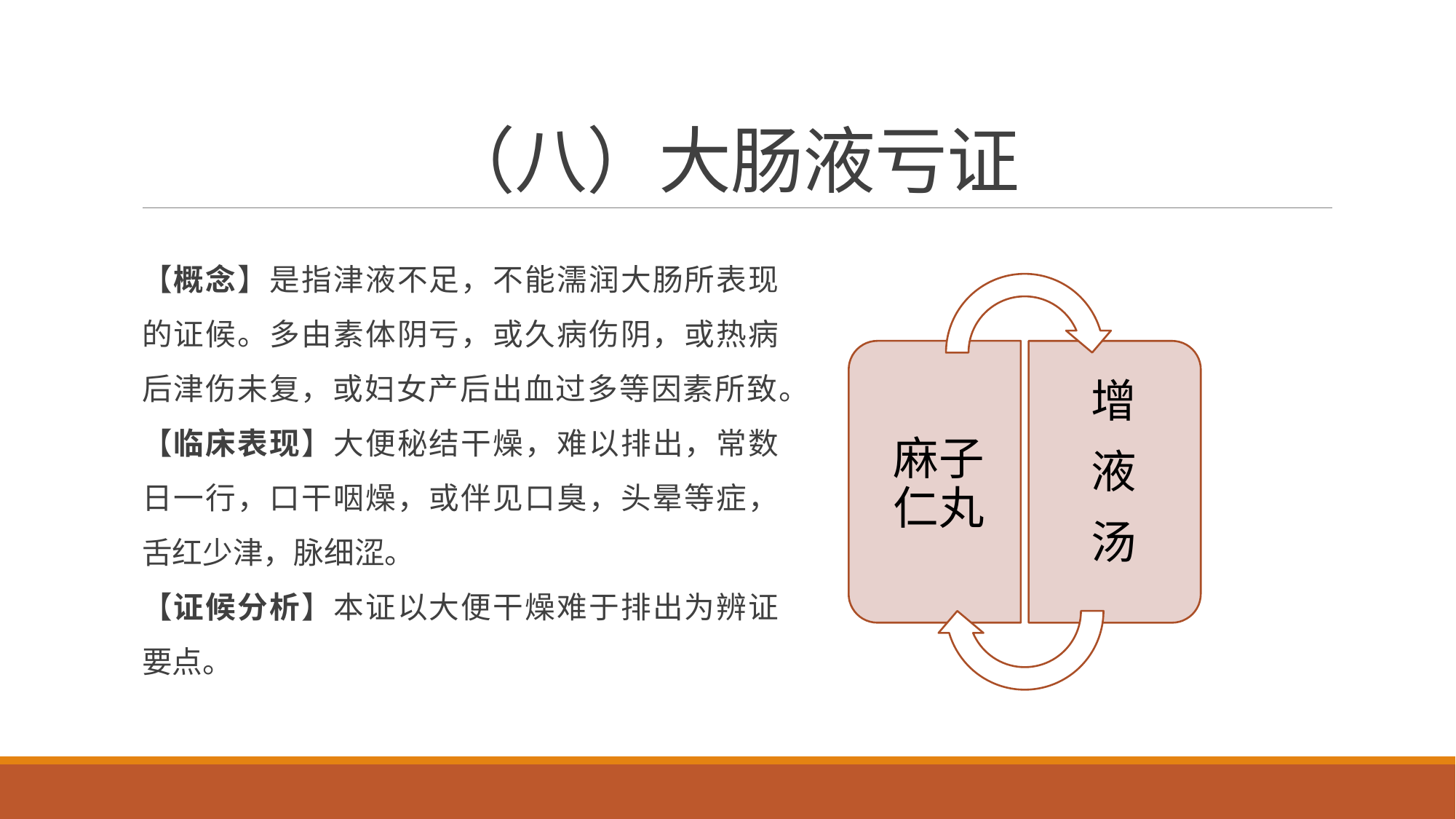

# （八）大肠液亏证
【概念】是指津液不足，不能濡润大肠所表现的证候。多由素体阴亏，或久病伤阴，或热病后津伤未复，或妇女产后出血过多等因素所致。
【临床表现】大便秘结干燥，难以排出，常数日一行，口干咽燥，或伴见口臭，头晕等症，舌红少津，脉细涩。
【证候分析】本证以大便干燥难于排出为辨证要点。
麻子仁丸
增
液
汤